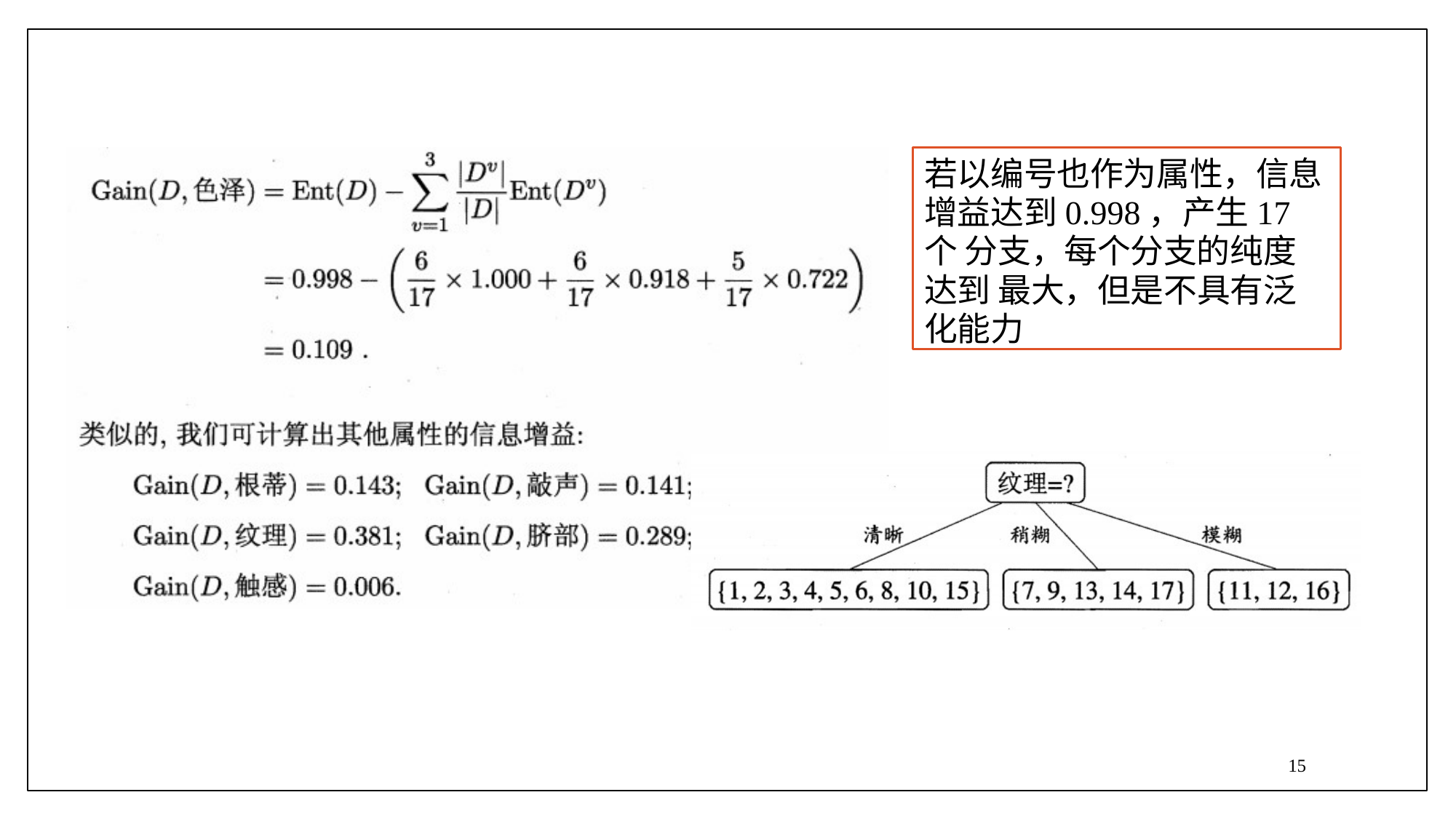

# 若以编号也作为属性，信息 增益达到0.998，产生17个 分支，每个分支的纯度达到 最大，但是不具有泛化能力

15